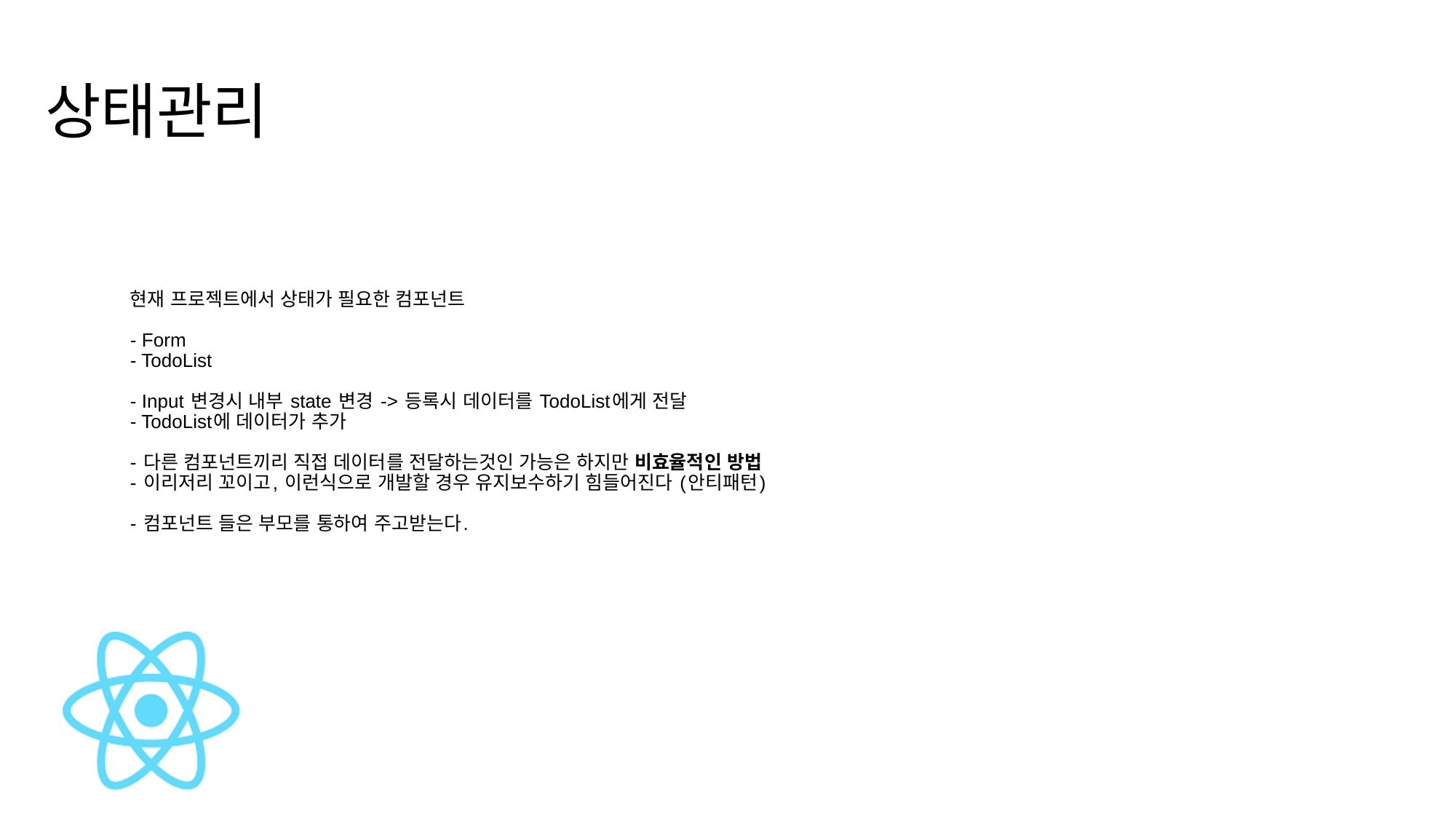

상태관리
현재 프로젝트에서 상태가 필요한 컴포넌트

- Form
- TodoList

- Input 변경시 내부 state 변경 -> 등록시 데이터를 TodoList에게 전달
- TodoList에 데이터가 추가

- 다른 컴포넌트끼리 직접 데이터를 전달하는것인 가능은 하지만 비효율적인 방법
- 이리저리 꼬이고, 이런식으로 개발할 경우 유지보수하기 힘들어진다 (안티패턴)

- 컴포넌트 들은 부모를 통하여 주고받는다.